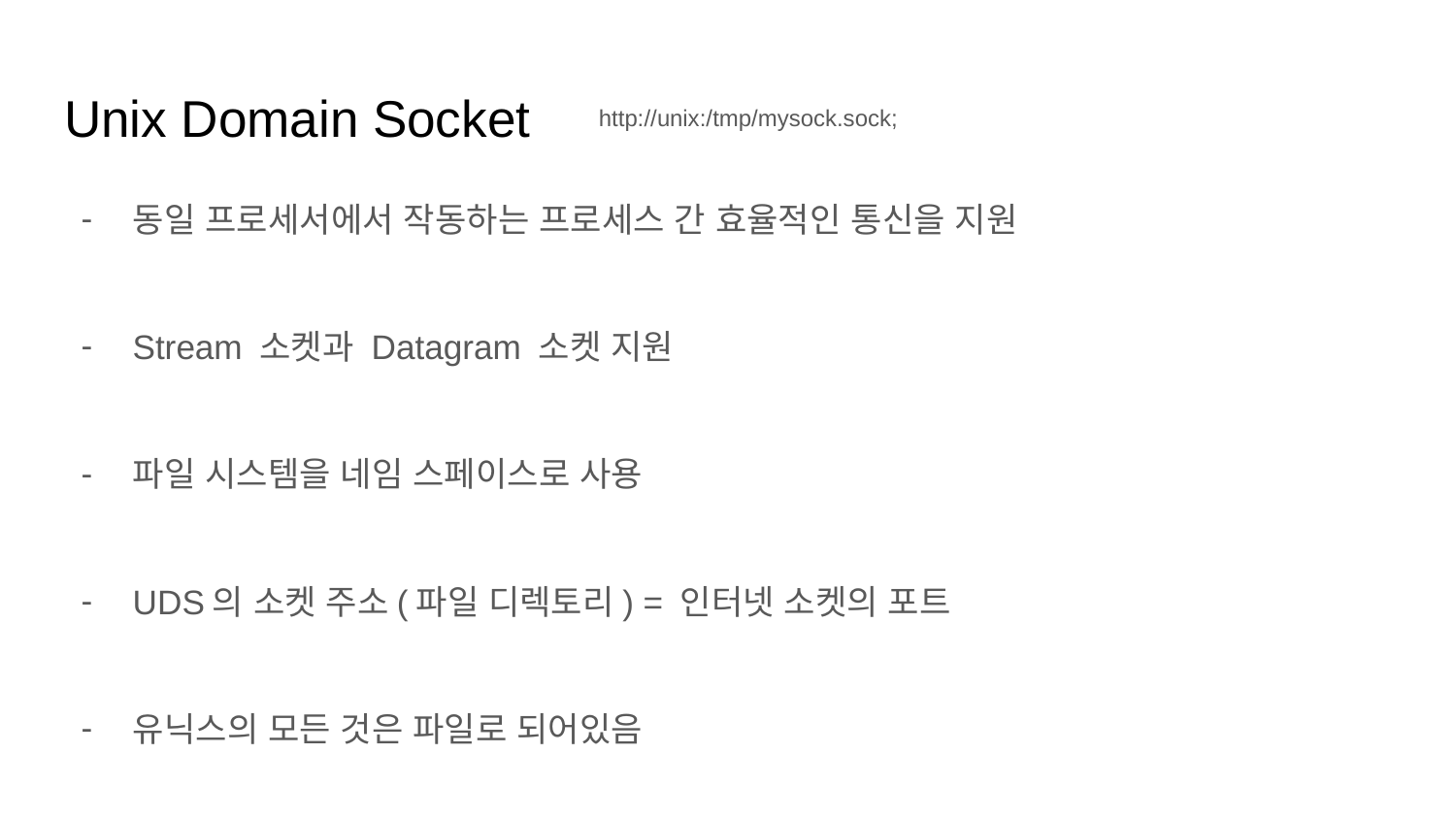

# Unix Domain Socket
http://unix:/tmp/mysock.sock;
동일 프로세서에서 작동하는 프로세스 간 효율적인 통신을 지원

Stream 소켓과 Datagram 소켓 지원

파일 시스템을 네임 스페이스로 사용

UDS의 소켓 주소(파일 디렉토리) = 인터넷 소켓의 포트

유닉스의 모든 것은 파일로 되어있음